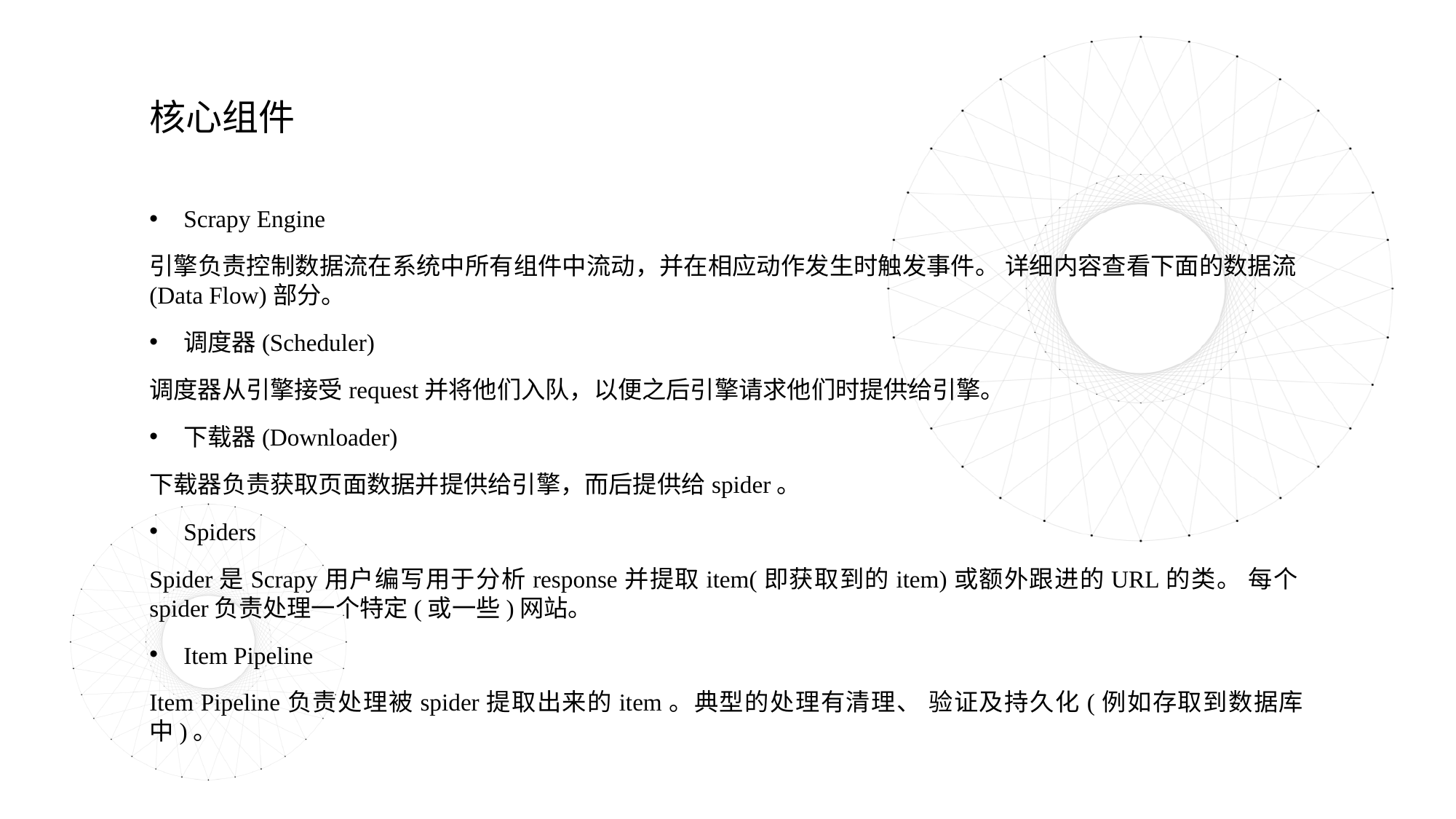

核心组件
Scrapy Engine
引擎负责控制数据流在系统中所有组件中流动，并在相应动作发生时触发事件。 详细内容查看下面的数据流(Data Flow)部分。
调度器(Scheduler)
调度器从引擎接受request并将他们入队，以便之后引擎请求他们时提供给引擎。
下载器(Downloader)
下载器负责获取页面数据并提供给引擎，而后提供给spider。
Spiders
Spider是Scrapy用户编写用于分析response并提取item(即获取到的item)或额外跟进的URL的类。 每个spider负责处理一个特定(或一些)网站。
Item Pipeline
Item Pipeline负责处理被spider提取出来的item。典型的处理有清理、 验证及持久化(例如存取到数据库中)。